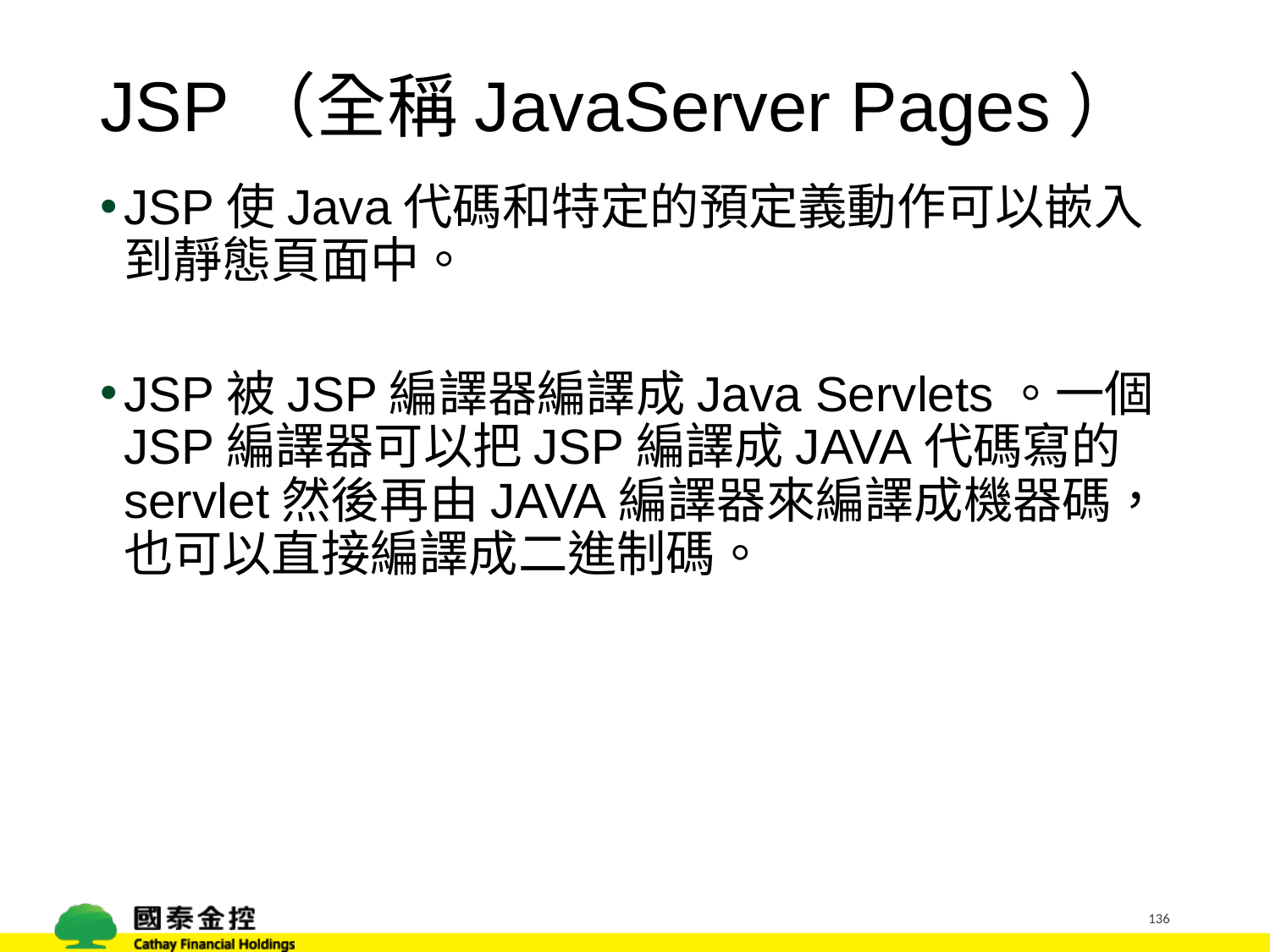

# JSP（全稱JavaServer Pages）
JSP使Java代碼和特定的預定義動作可以嵌入到靜態頁面中。

JSP被JSP編譯器編譯成Java Servlets。一個JSP編譯器可以把JSP編譯成JAVA代碼寫的servlet然後再由JAVA編譯器來編譯成機器碼，也可以直接編譯成二進制碼。